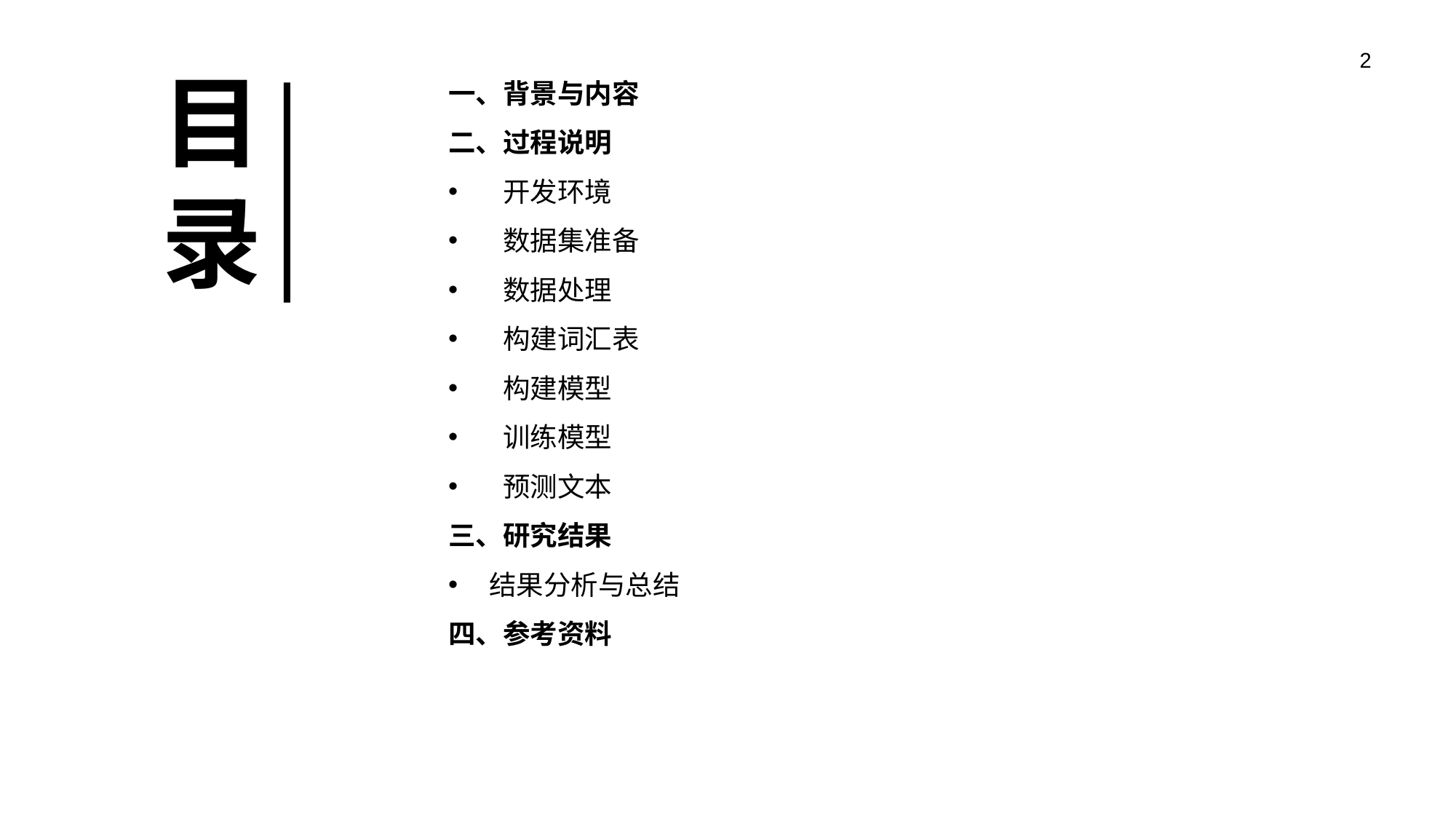

目录
一、背景与内容
二、过程说明
开发环境
数据集准备
数据处理
构建词汇表
构建模型
训练模型
预测文本
三、研究结果
结果分析与总结
四、参考资料